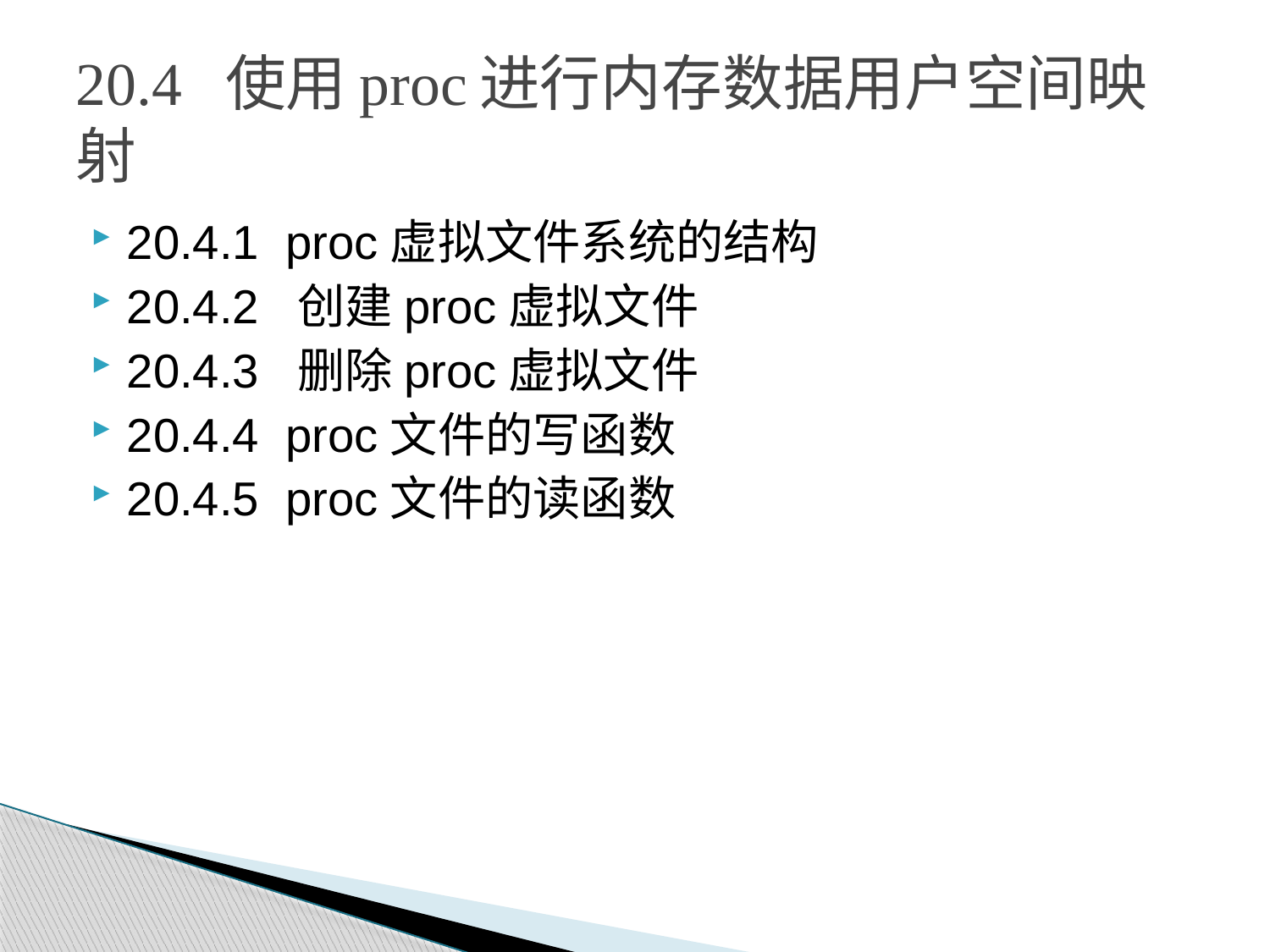

# 20.4  使用proc进行内存数据用户空间映射
20.4.1  proc虚拟文件系统的结构
20.4.2  创建proc虚拟文件
20.4.3  删除proc虚拟文件
20.4.4  proc文件的写函数
20.4.5  proc文件的读函数